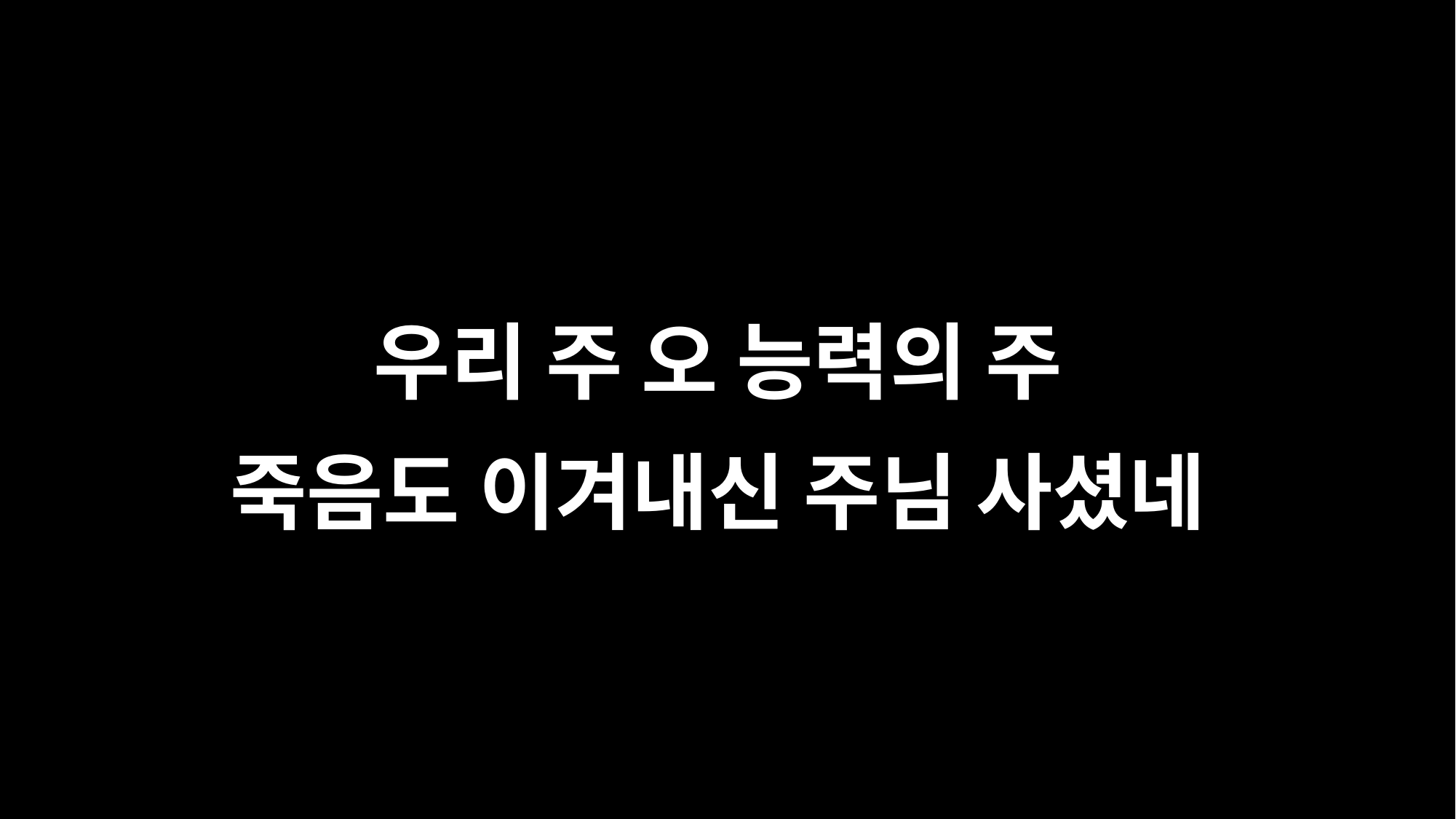

우리 주 오 능력의 주
죽음도 이겨내신 주님 사셨네